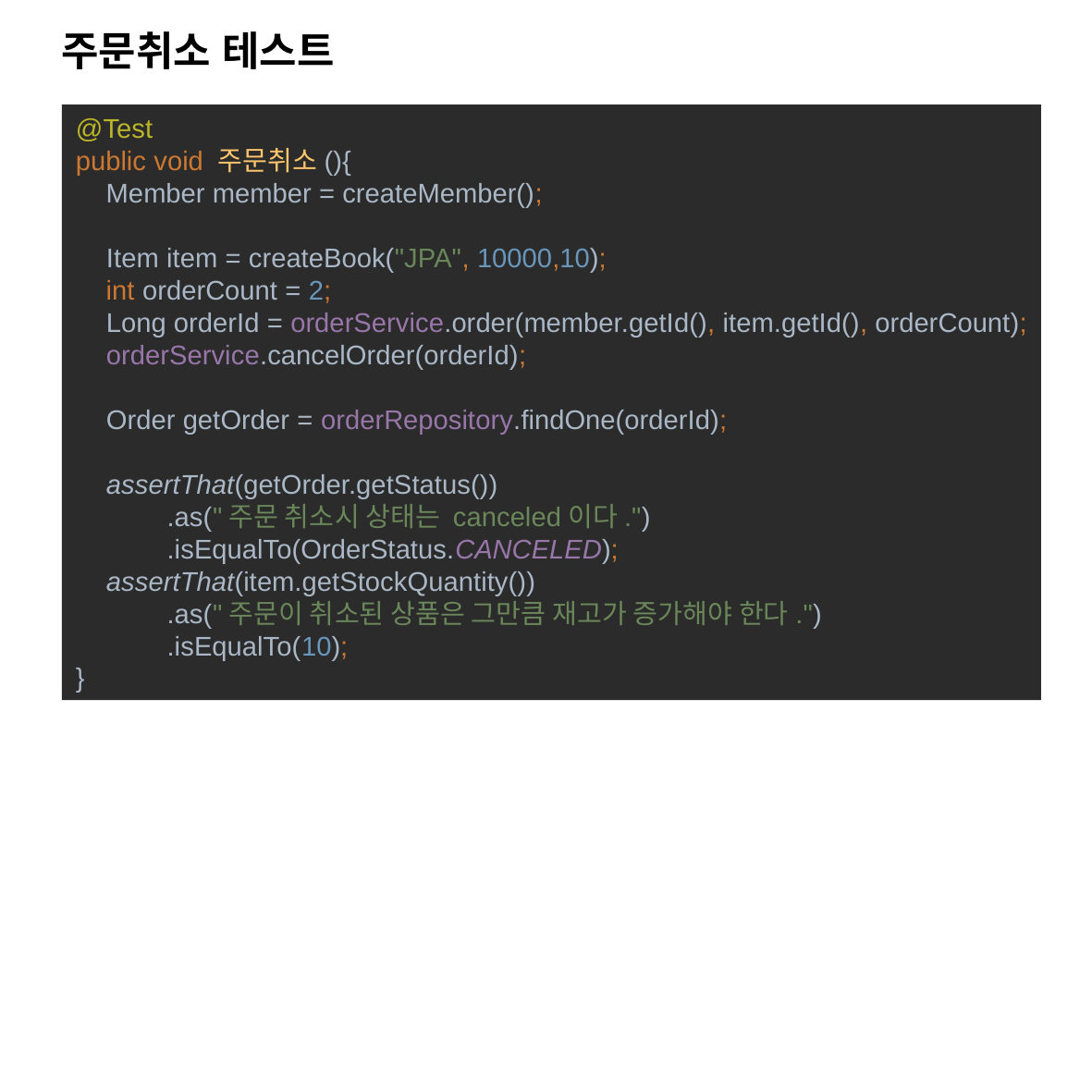

# 주문취소 테스트
@Test
public void 주문취소(){
    Member member = createMember();
    Item item = createBook("JPA", 10000,10);
    int orderCount = 2;
    Long orderId = orderService.order(member.getId(), item.getId(), orderCount);
    orderService.cancelOrder(orderId);
    Order getOrder = orderRepository.findOne(orderId);
    assertThat(getOrder.getStatus())
            .as("주문 취소시 상태는 canceled이다.")
            .isEqualTo(OrderStatus.CANCELED);
    assertThat(item.getStockQuantity())
            .as("주문이 취소된 상품은 그만큼 재고가 증가해야 한다.")
            .isEqualTo(10);
}